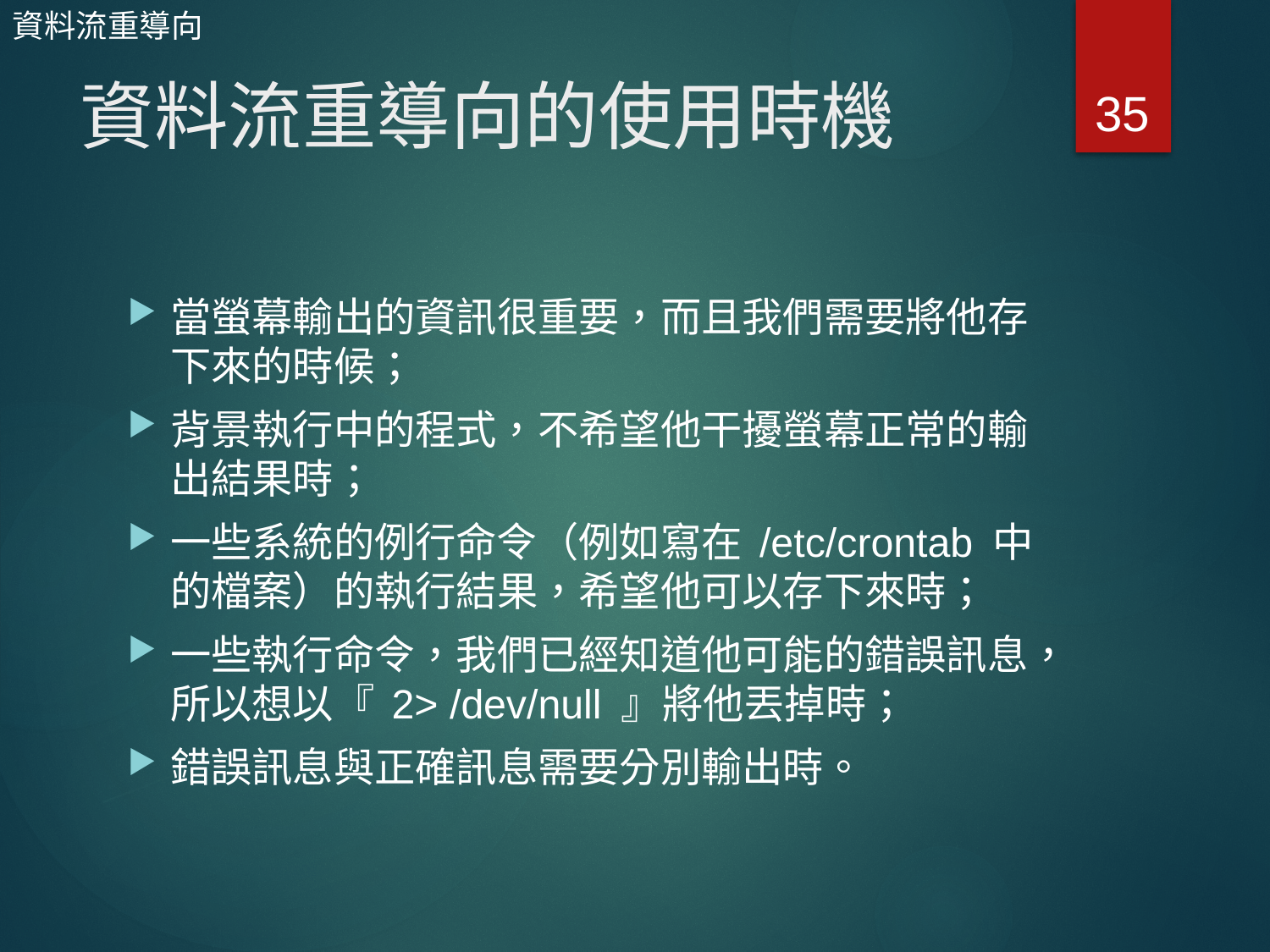

資料流重導向
35
# 資料流重導向的使用時機
當螢幕輸出的資訊很重要，而且我們需要將他存下來的時候；
背景執行中的程式，不希望他干擾螢幕正常的輸出結果時；
一些系統的例行命令（例如寫在 /etc/crontab 中的檔案）的執行結果，希望他可以存下來時；
一些執行命令，我們已經知道他可能的錯誤訊息，所以想以『 2> /dev/null 』將他丟掉時；
錯誤訊息與正確訊息需要分別輸出時。